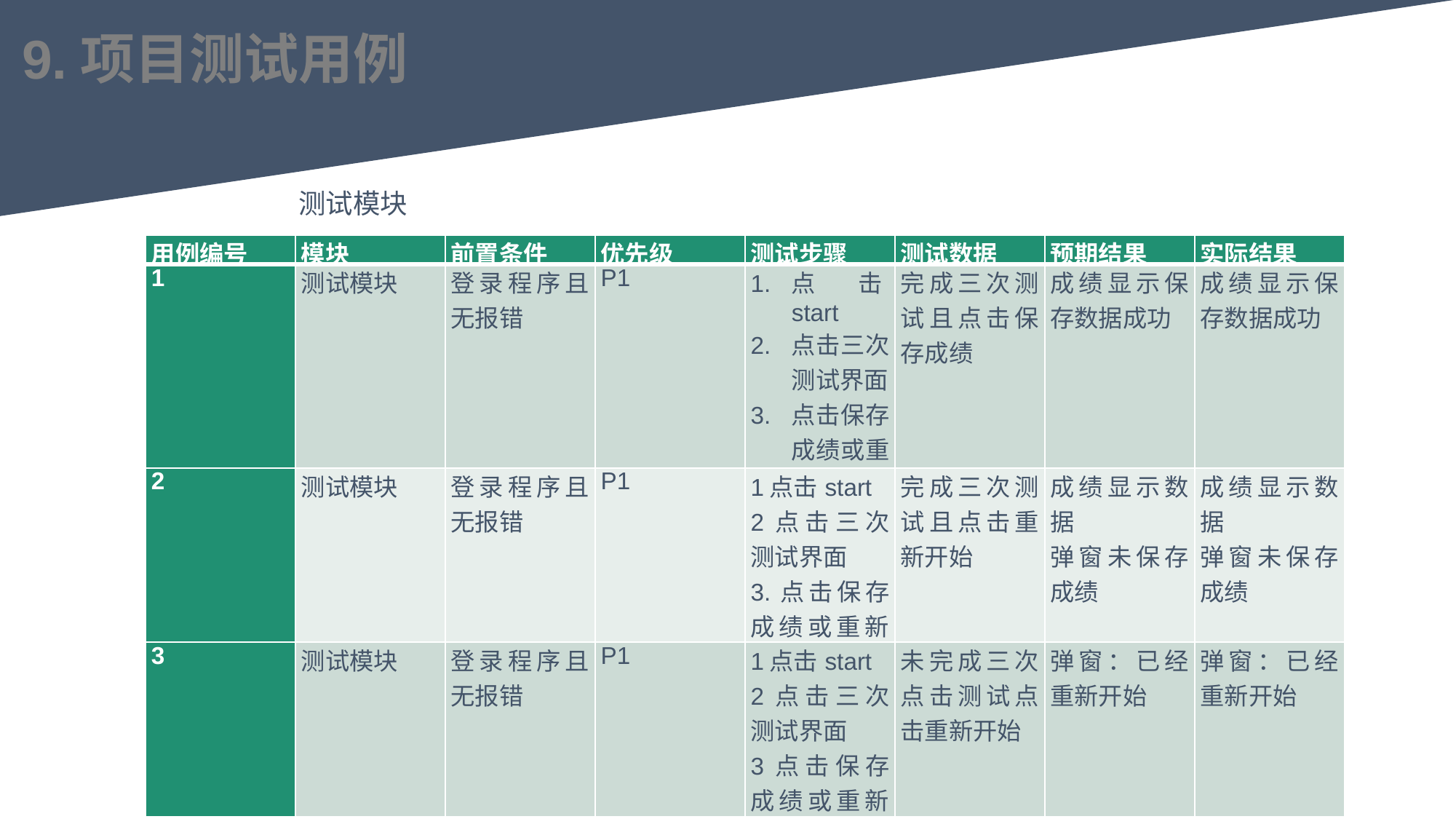

9.项目测试用例
测试模块
| 用例编号 | 模块 | 前置条件 | 优先级 | 测试步骤 | 测试数据 | 预期结果 | 实际结果 |
| --- | --- | --- | --- | --- | --- | --- | --- |
| 1 | 测试模块 | 登录程序且无报错 | P1 | 点击start 点击三次测试界面 点击保存成绩或重新开始 | 完成三次测试且点击保存成绩 | 成绩显示保存数据成功 | 成绩显示保存数据成功 |
| 2 | 测试模块 | 登录程序且无报错 | P1 | 1点击start 2点击三次测试界面 3.点击保存成绩或重新开始 | 完成三次测试且点击重新开始 | 成绩显示数据 弹窗未保存成绩 | 成绩显示数据 弹窗未保存成绩 |
| 3 | 测试模块 | 登录程序且无报错 | P1 | 1点击start 2点击三次测试界面 3点击保存成绩或重新开始 | 未完成三次点击测试点击重新开始 | 弹窗：已经重新开始 | 弹窗：已经重新开始 |